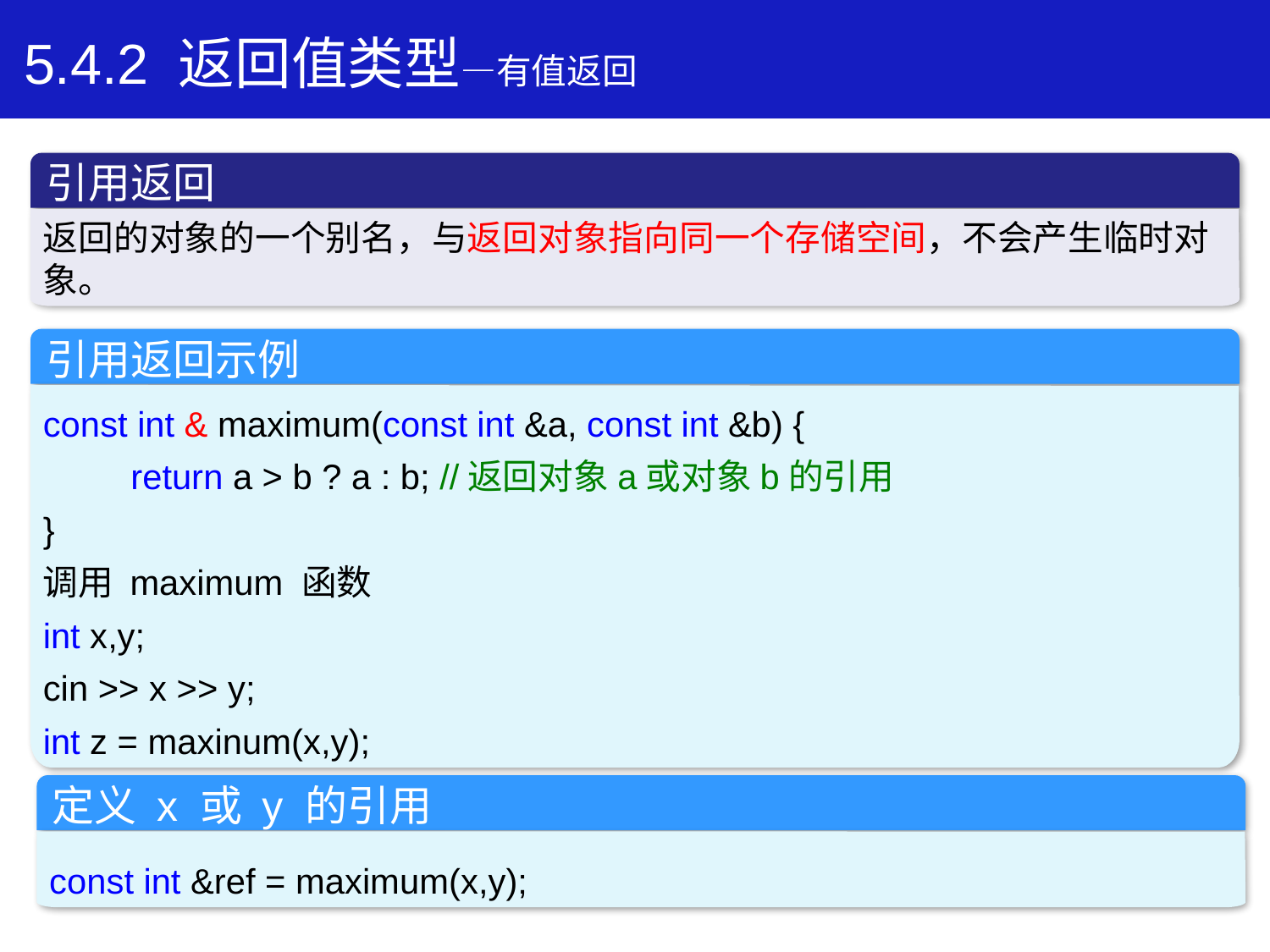

5.4.2 返回值类型—有值返回
引用返回
返回的对象的一个别名，与返回对象指向同一个存储空间，不会产生临时对象。
引用返回示例
const int & maximum(const int &a, const int &b) {
         return a > b ? a : b; //返回对象a或对象b的引用
}
调用 maximum 函数
int x,y;
cin >> x >> y;
int z = maxinum(x,y);
定义 x 或 y 的引用
const int &ref = maximum(x,y);
39